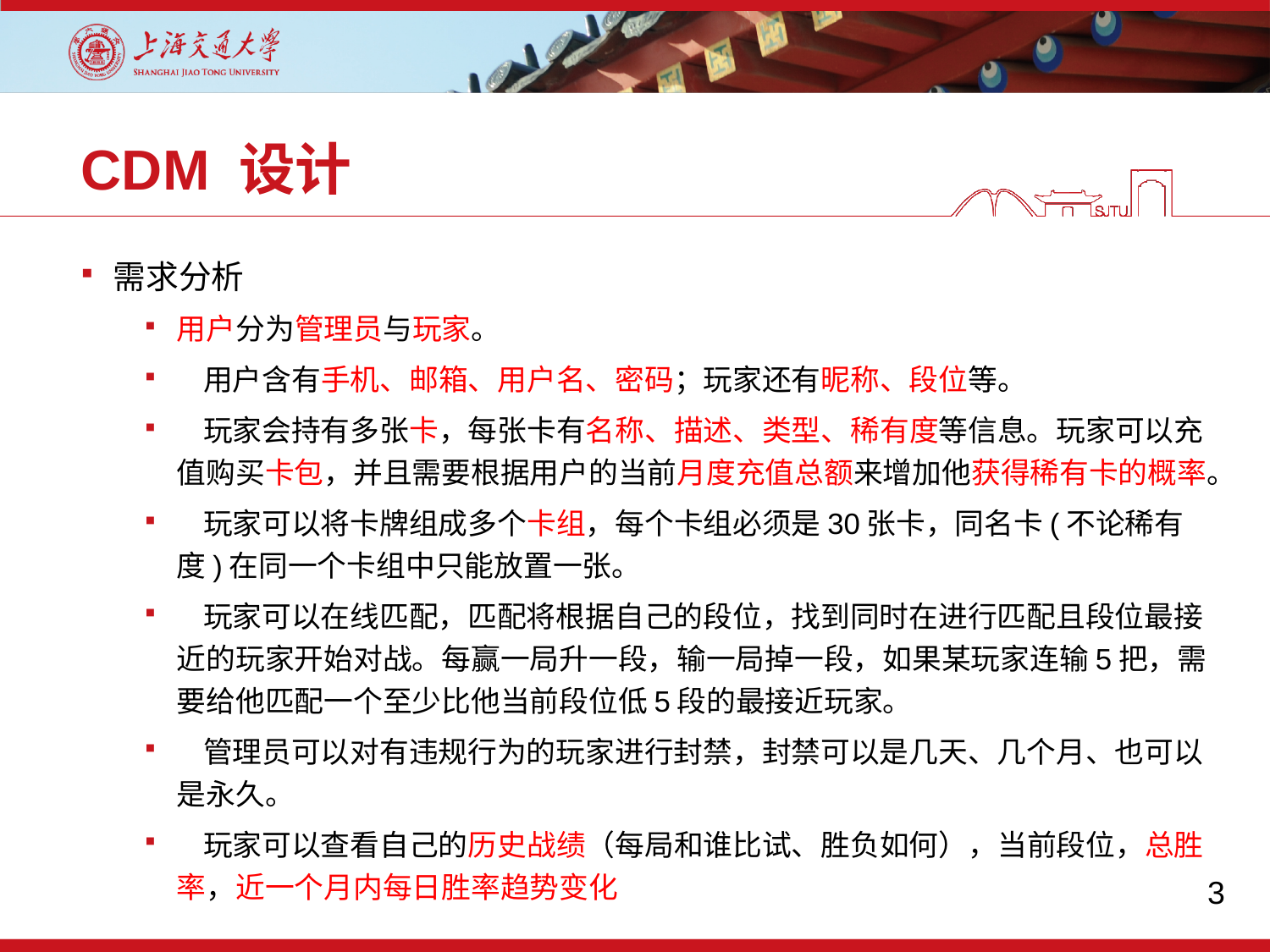

# CDM 设计
需求分析
用户分为管理员与玩家。
   用户含有手机、邮箱、用户名、密码；玩家还有昵称、段位等。
   玩家会持有多张卡，每张卡有名称、描述、类型、稀有度等信息。玩家可以充值购买卡包，并且需要根据用户的当前月度充值总额来增加他获得稀有卡的概率。
   玩家可以将卡牌组成多个卡组，每个卡组必须是30张卡，同名卡(不论稀有度)在同一个卡组中只能放置一张。
   玩家可以在线匹配，匹配将根据自己的段位，找到同时在进行匹配且段位最接近的玩家开始对战。每赢一局升一段，输一局掉一段，如果某玩家连输5把，需要给他匹配一个至少比他当前段位低5段的最接近玩家。
   管理员可以对有违规行为的玩家进行封禁，封禁可以是几天、几个月、也可以是永久。
   玩家可以查看自己的历史战绩（每局和谁比试、胜负如何），当前段位，总胜率，近一个月内每日胜率趋势变化

3